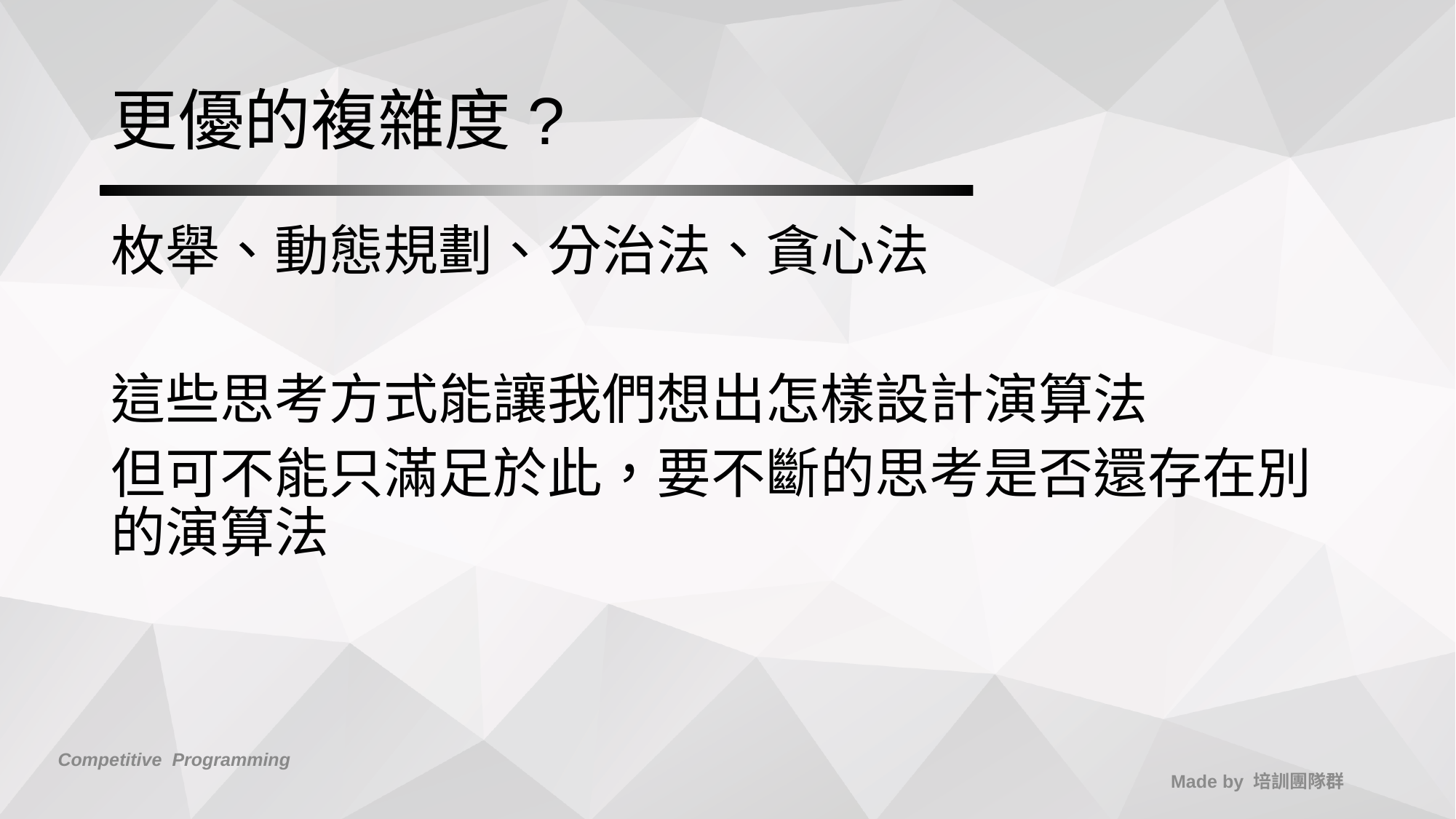

# 更優的複雜度?
枚舉、動態規劃、分治法、貪心法

這些思考方式能讓我們想出怎樣設計演算法
但可不能只滿足於此，要不斷的思考是否還存在別的演算法